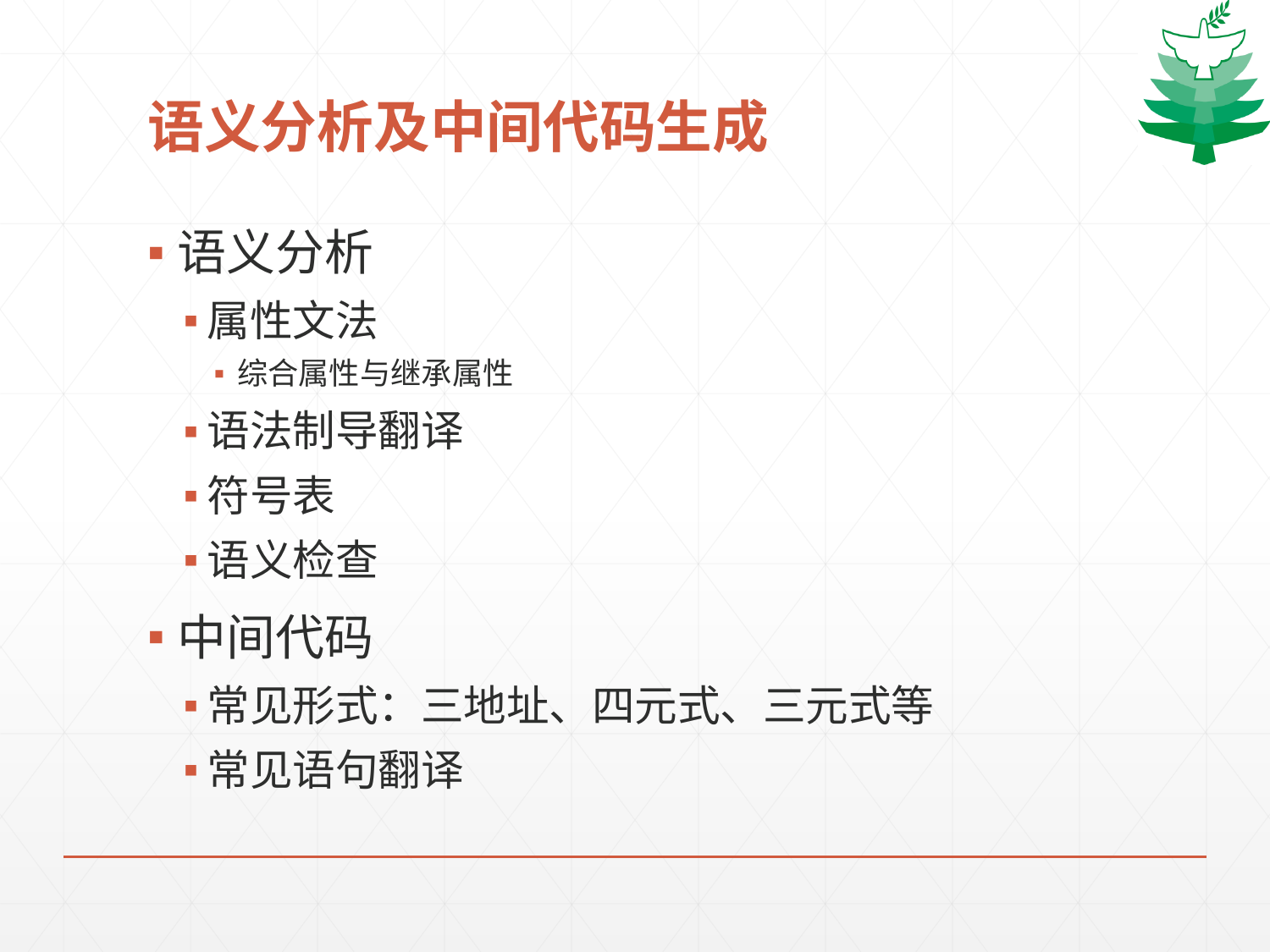

# 语义分析及中间代码生成
语义分析
属性文法
综合属性与继承属性
语法制导翻译
符号表
语义检查
中间代码
常见形式：三地址、四元式、三元式等
常见语句翻译